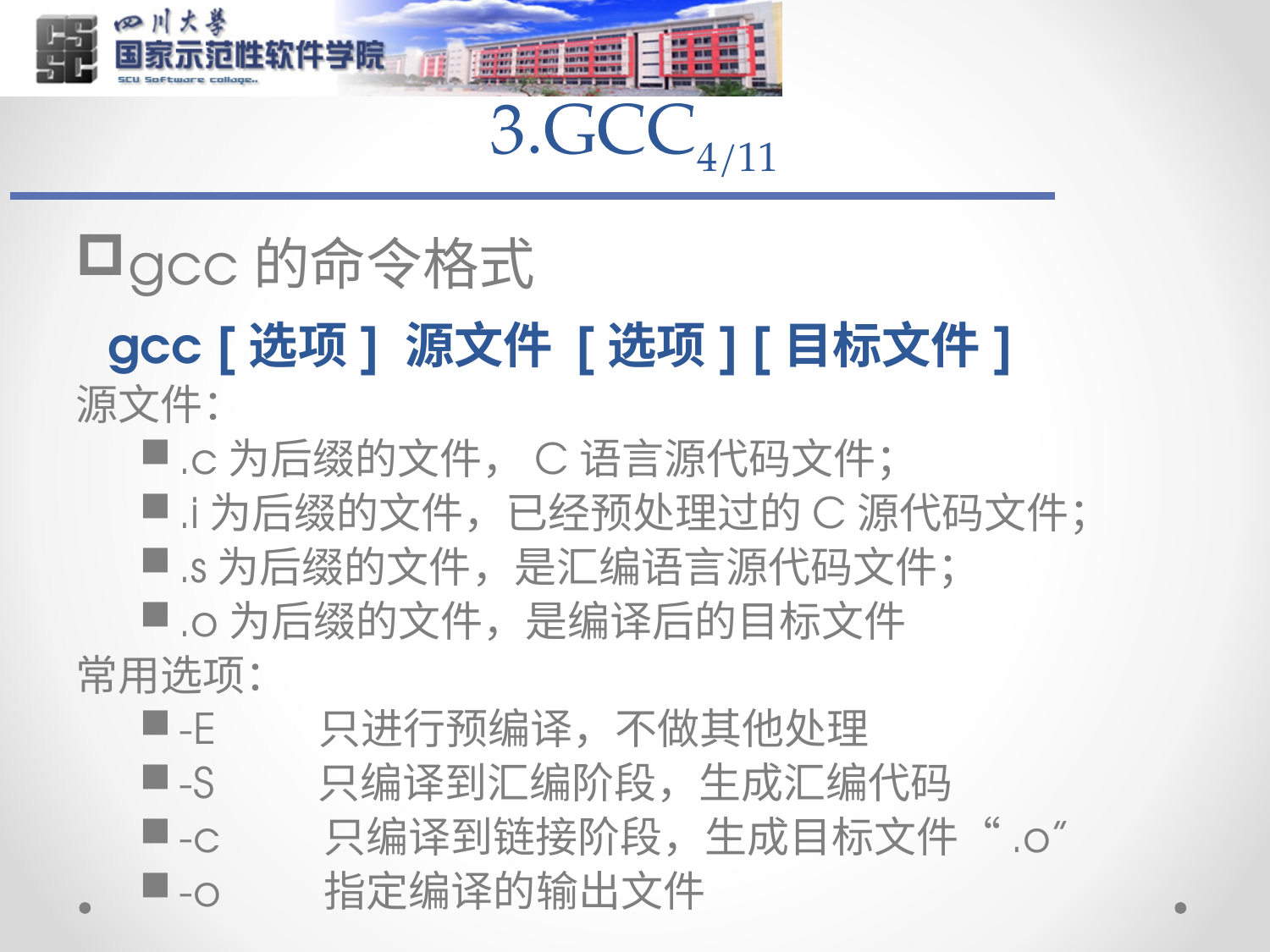

# 3.GCC4/11
gcc的命令格式
  gcc [选项] 源文件 [选项] [目标文件]
源文件：
.c为后缀的文件，C语言源代码文件；
.i为后缀的文件，已经预处理过的C源代码文件；
.s为后缀的文件，是汇编语言源代码文件；
.o为后缀的文件，是编译后的目标文件
常用选项：
-E        只进行预编译，不做其他处理
-S        只编译到汇编阶段，生成汇编代码
-c        只编译到链接阶段，生成目标文件“.o”
-o        指定编译的输出文件